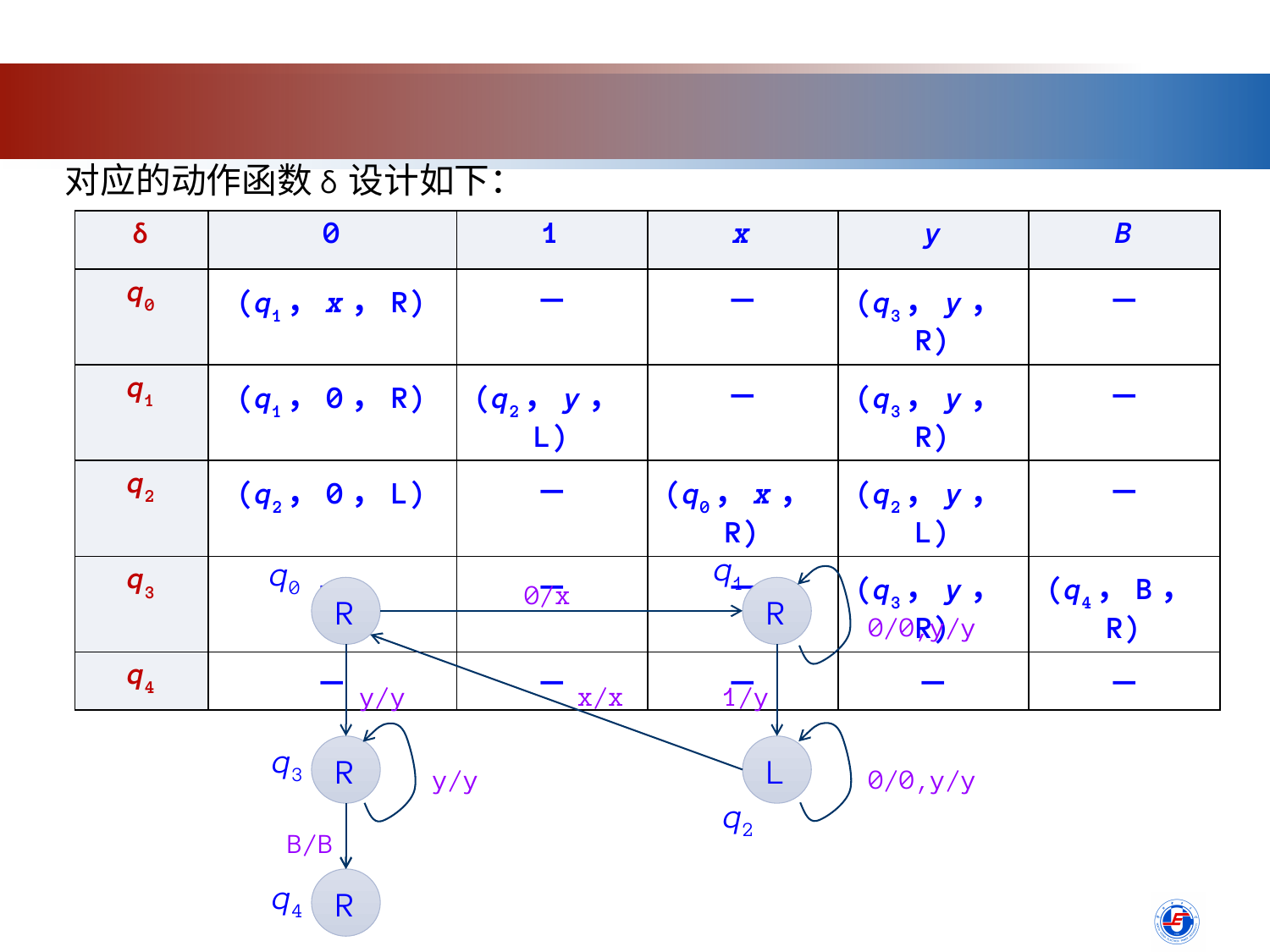

对应的动作函数δ设计如下：
| δ | 0 | 1 | x | y | B |
| --- | --- | --- | --- | --- | --- |
| q0 | (q1，x，R) | － | － | (q3，y，R) | － |
| q1 | (q1，0，R) | (q2，y，L) | － | (q3，y，R) | － |
| q2 | (q2，0，L) | － | (q0，x，R) | (q2，y，L) | － |
| q3 | － | － | － | (q3，y，R) | (q4，B，R) |
| q4 | － | － | － | － | － |
q1
q0

0/x
R
R
0/0,y/y
y/y
x/x
1/y

q3
R
L
y/y
0/0,y/y
q2
B/B
q4
R